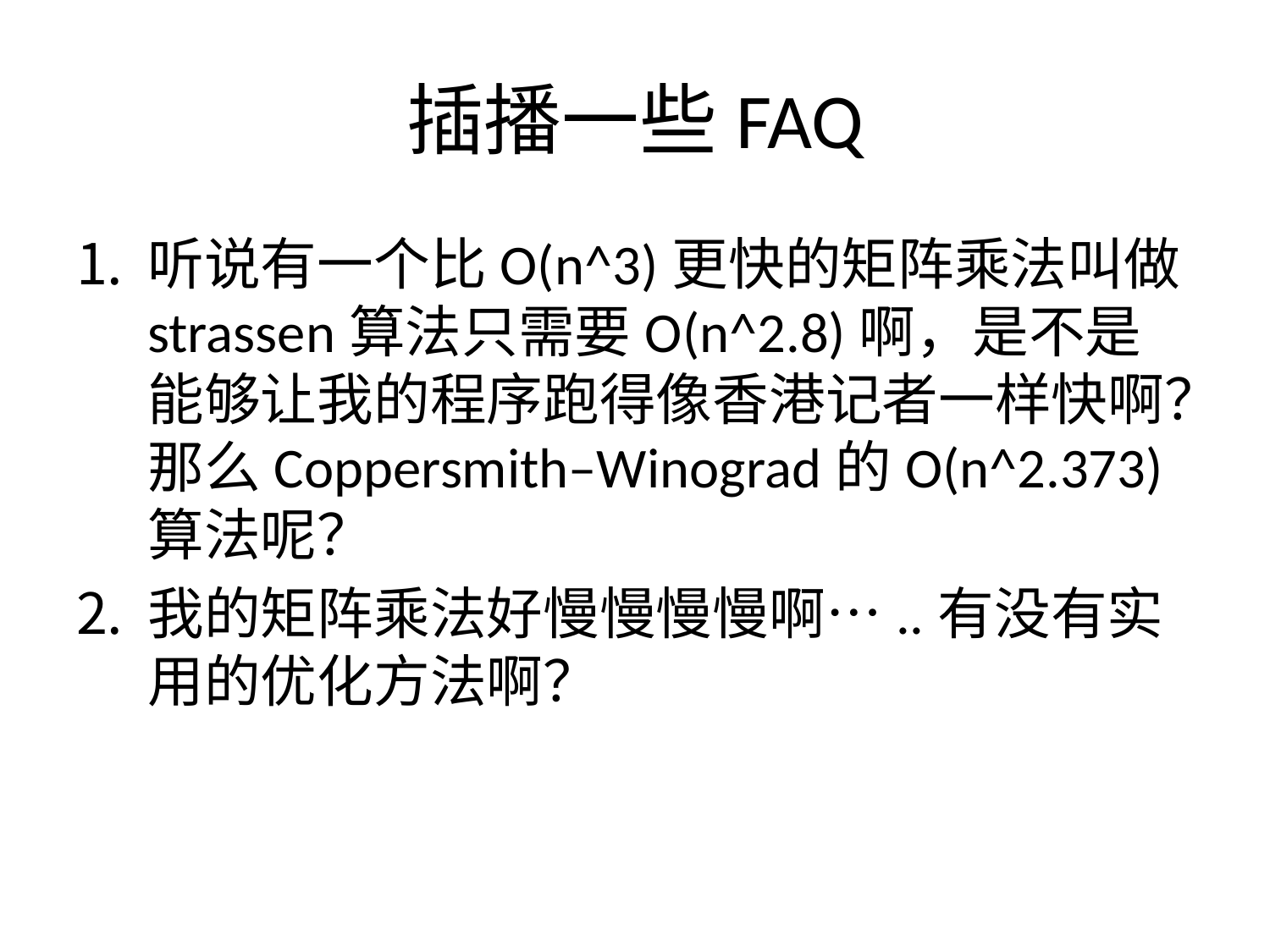

# 插播一些FAQ
听说有一个比O(n^3)更快的矩阵乘法叫做strassen算法只需要O(n^2.8)啊，是不是能够让我的程序跑得像香港记者一样快啊？那么Coppersmith–Winograd的O(n^2.373)算法呢？
我的矩阵乘法好慢慢慢慢啊…..有没有实用的优化方法啊？